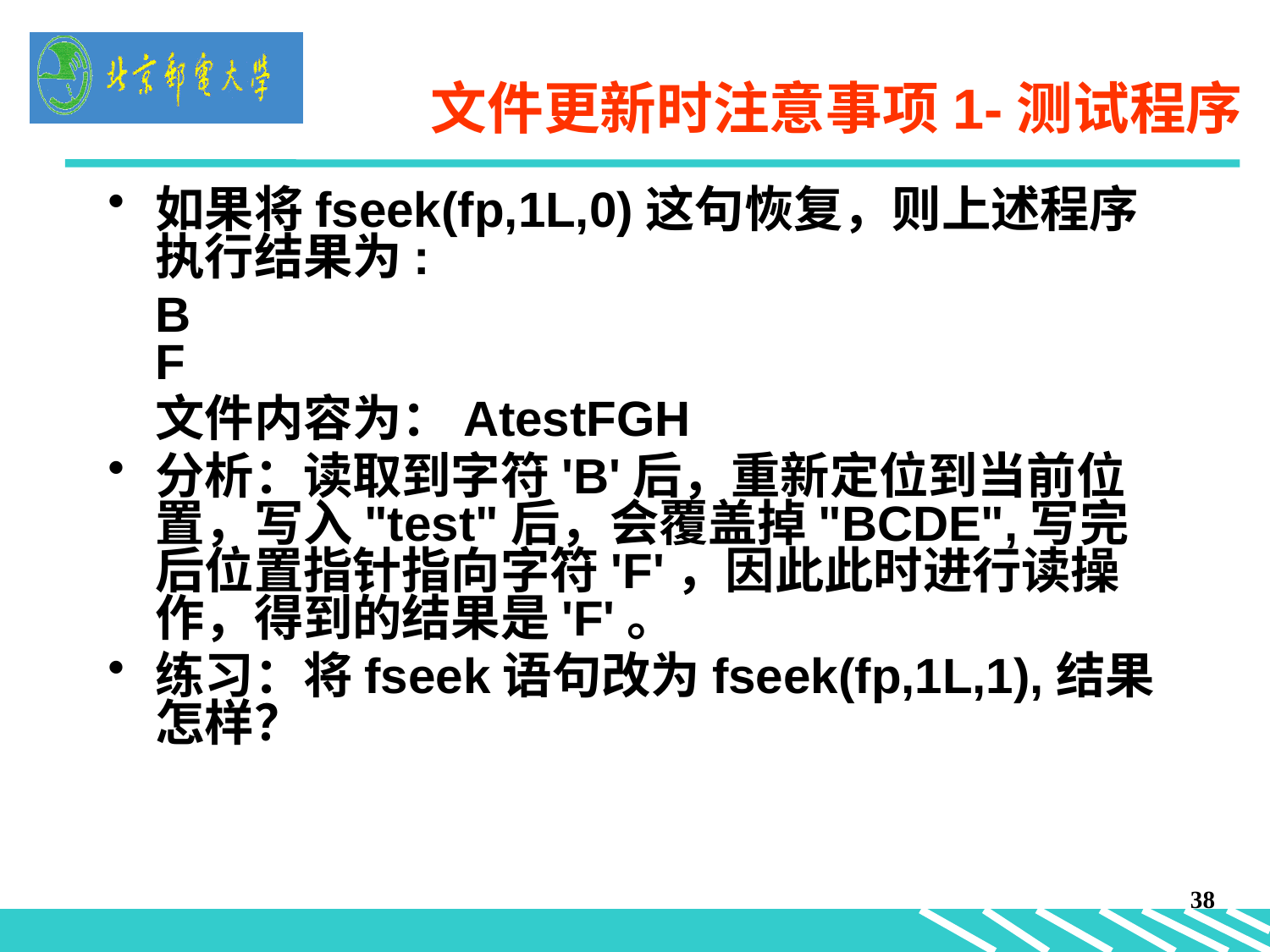

38
# 文件更新时注意事项1-测试程序
如果将fseek(fp,1L,0)这句恢复，则上述程序执行结果为:
	B
F
	文件内容为：AtestFGH
分析：读取到字符'B'后，重新定位到当前位置，写入"test"后，会覆盖掉"BCDE",写完后位置指针指向字符'F'，因此此时进行读操作，得到的结果是'F'。
练习：将fseek语句改为fseek(fp,1L,1),结果怎样？